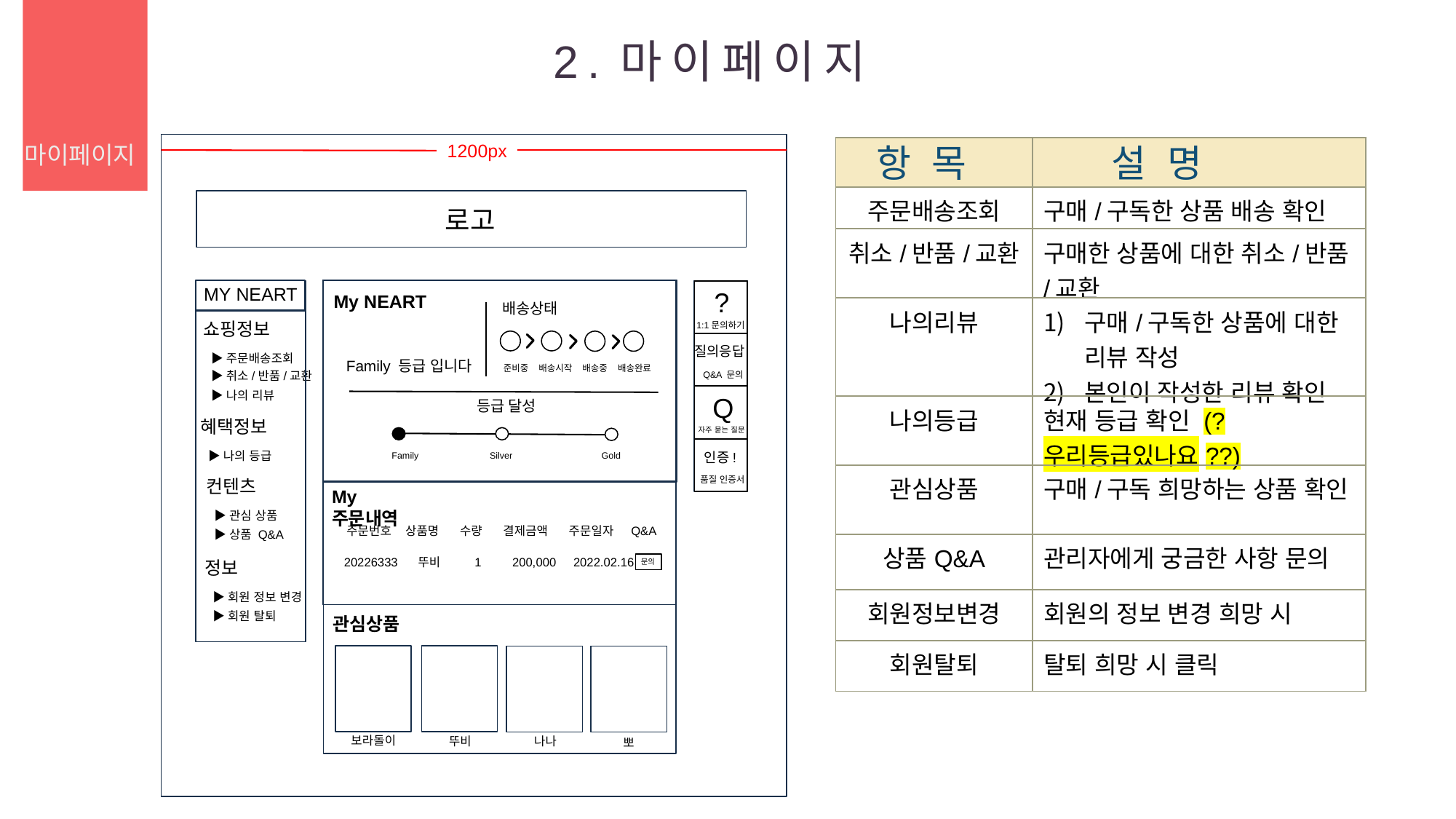

2.마이페이지
항  목
마이페이지

1200px
설  명
|  |  |
| --- | --- |
| 주문배송조회 | 구매/구독한 상품 배송 확인 |
| 취소/반품/교환 | 구매한 상품에 대한 취소/반품/교환 |
| 나의리뷰 | 구매/구독한 상품에 대한 리뷰 작성 본인이 작성한 리뷰 확인 |
| 나의등급 | 현재 등급 확인 (?우리등급있나요??) |
| 관심상품 | 구매/구독 희망하는 상품 확인 |
| 상품Q&A | 관리자에게 궁금한 사항 문의 |
| 회원정보변경 | 회원의 정보 변경 희망 시 |
| 회원탈퇴 | 탈퇴 희망 시 클릭 |

로고
MY NEART

쇼핑정보
▶주문배송조회
▶나의 리뷰
혜택정보
▶나의 등급
컨텐츠
▶관심 상품
▶상품 Q&A
정보
▶회원 정보 변경
▶회원 탈퇴
▶취소/반품/교환

?

Q

인증!
1:1문의하기
Q&A 문의
자주 묻는 질문
품질 인증서
질의응답

My NEART
배송상태

Family 등급 입니다
준비중    배송시작    배송중    배송완료
등급 달성

Family                            Silver                                   Gold
My 주문내역

주문번호    상품명      수량      결제금액      주문일자    Q&A
20226333     뚜비         1         200,000     2022.02.16
문의

관심상품

보라돌이
뚜비
나나
뽀